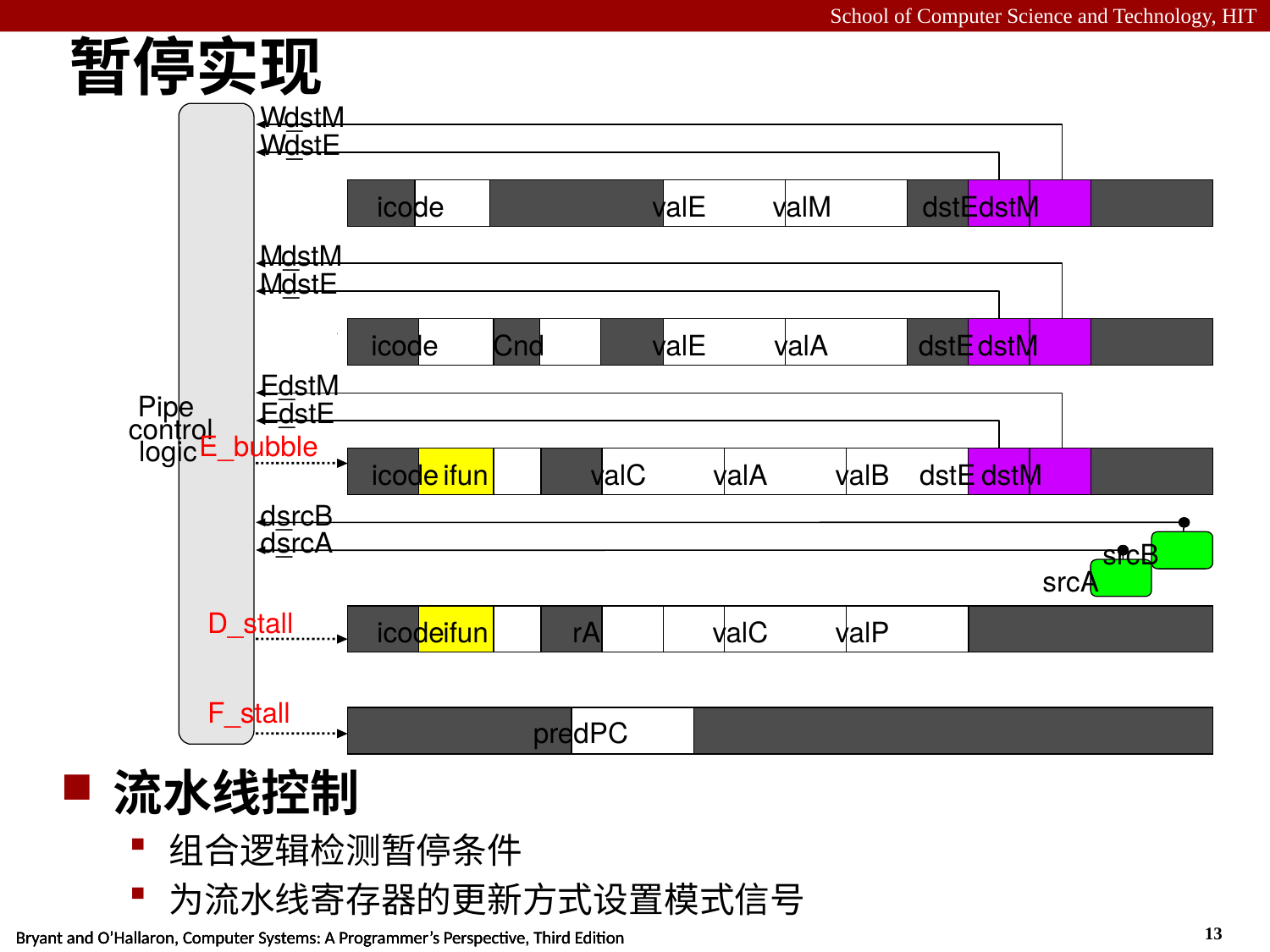

# 暂停实现

W_
dstM

W_
dstE

M_
dstM

M_
dstE

E_
dstM
Pipe

E_
dstE
control
E_bubble

logic

D_stall

F_stall

W
icode
valE
valM
dstE
dstM

M
icode
Cnd
valE
valA
dstE
dstM

E
icode
ifun
valC
valA
valB
dstE
dstM

d_
srcB

d_
srcA

srcB

srcA

D
icode
ifun
rA
rB
valC
valP

F
predPC
流水线控制
组合逻辑检测暂停条件
为流水线寄存器的更新方式设置模式信号